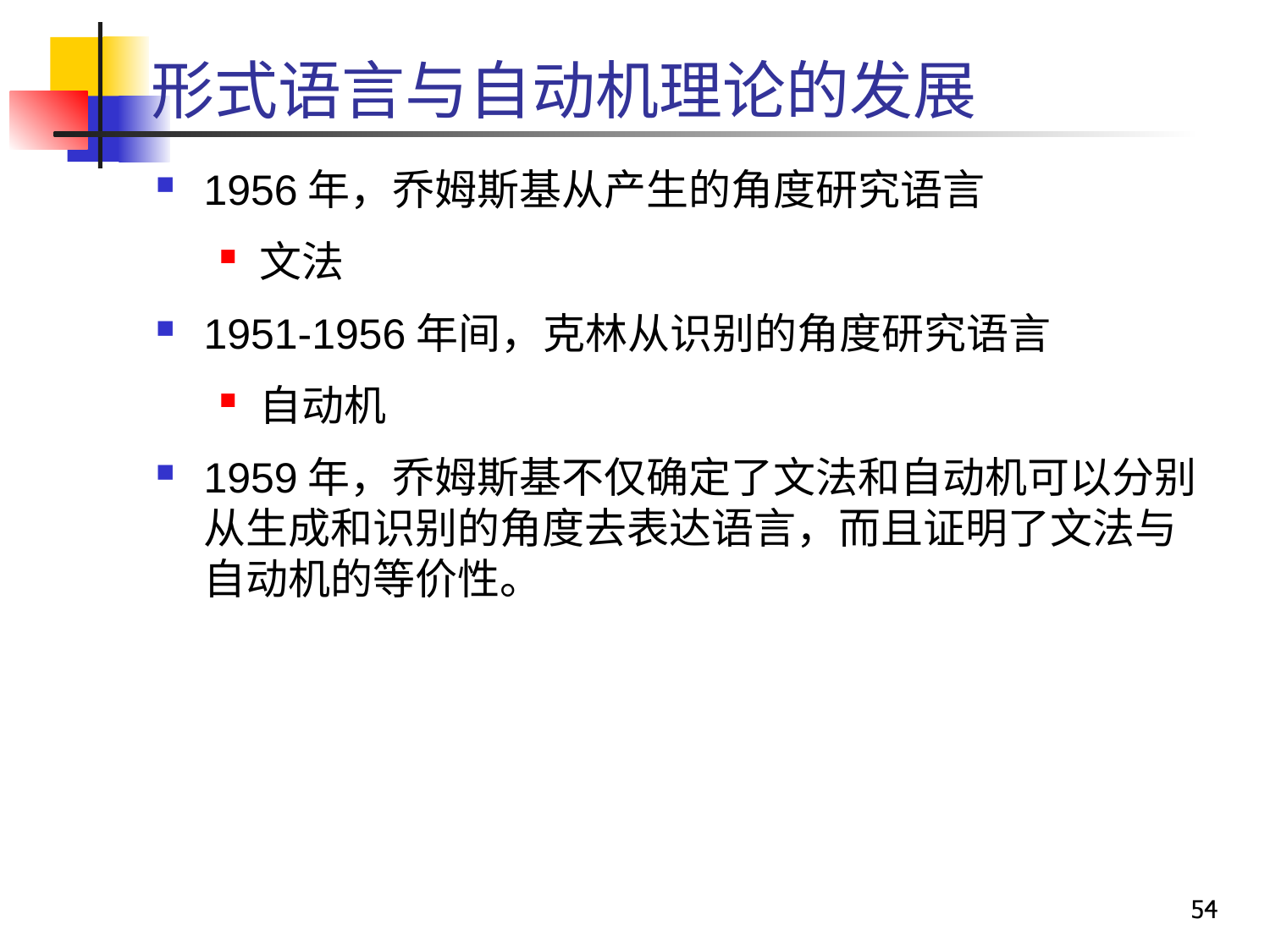

# 形式语言与自动机理论的发展
1956年，乔姆斯基从产生的角度研究语言
文法
1951-1956年间，克林从识别的角度研究语言
自动机
1959年，乔姆斯基不仅确定了文法和自动机可以分别从生成和识别的角度去表达语言，而且证明了文法与自动机的等价性。

54